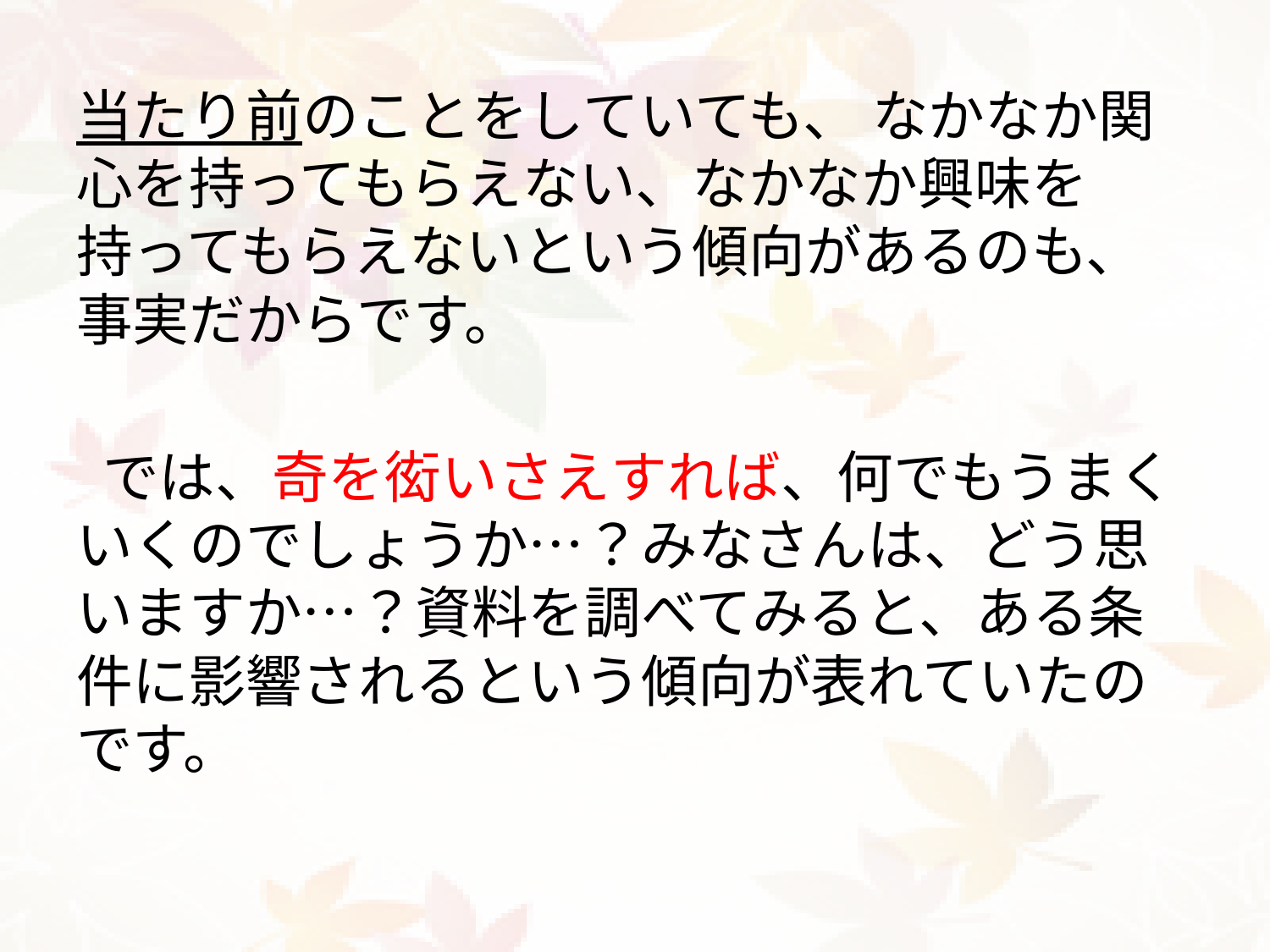

当たり前のことをしていても、 なかなか関心を持ってもらえない、なかなか興味を持ってもらえないという傾向があるのも、事実だからです。

 では、奇を衒いさえすれば、何でもうまくいくのでしょうか…？みなさんは、どう思いますか…？資料を調べてみると、ある条件に影響されるという傾向が表れていたのです。